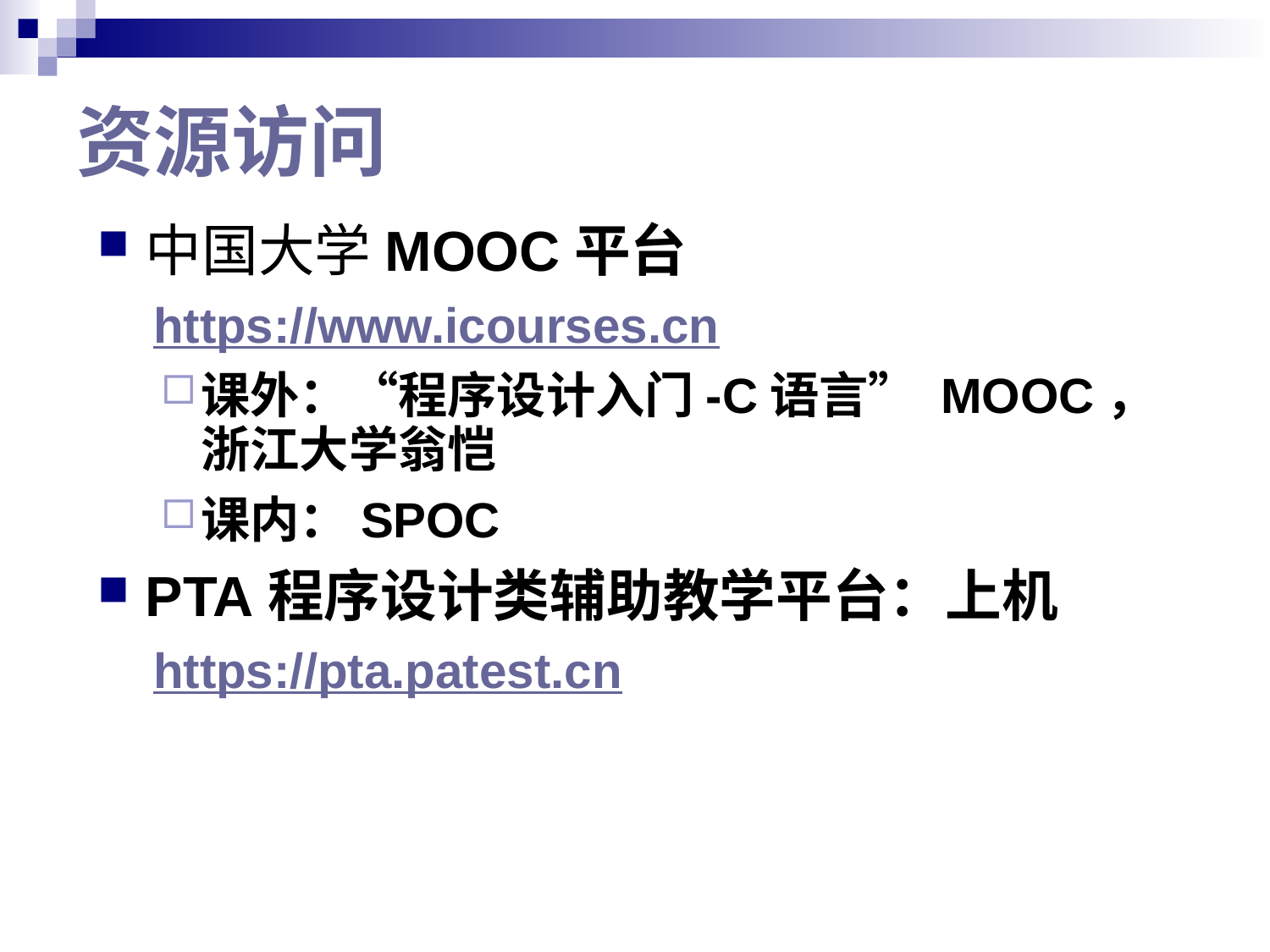

# 资源访问
中国大学MOOC平台
https://www.icourses.cn
课外：“程序设计入门-C语言” MOOC，浙江大学翁恺
课内：SPOC
PTA程序设计类辅助教学平台：上机
https://pta.patest.cn